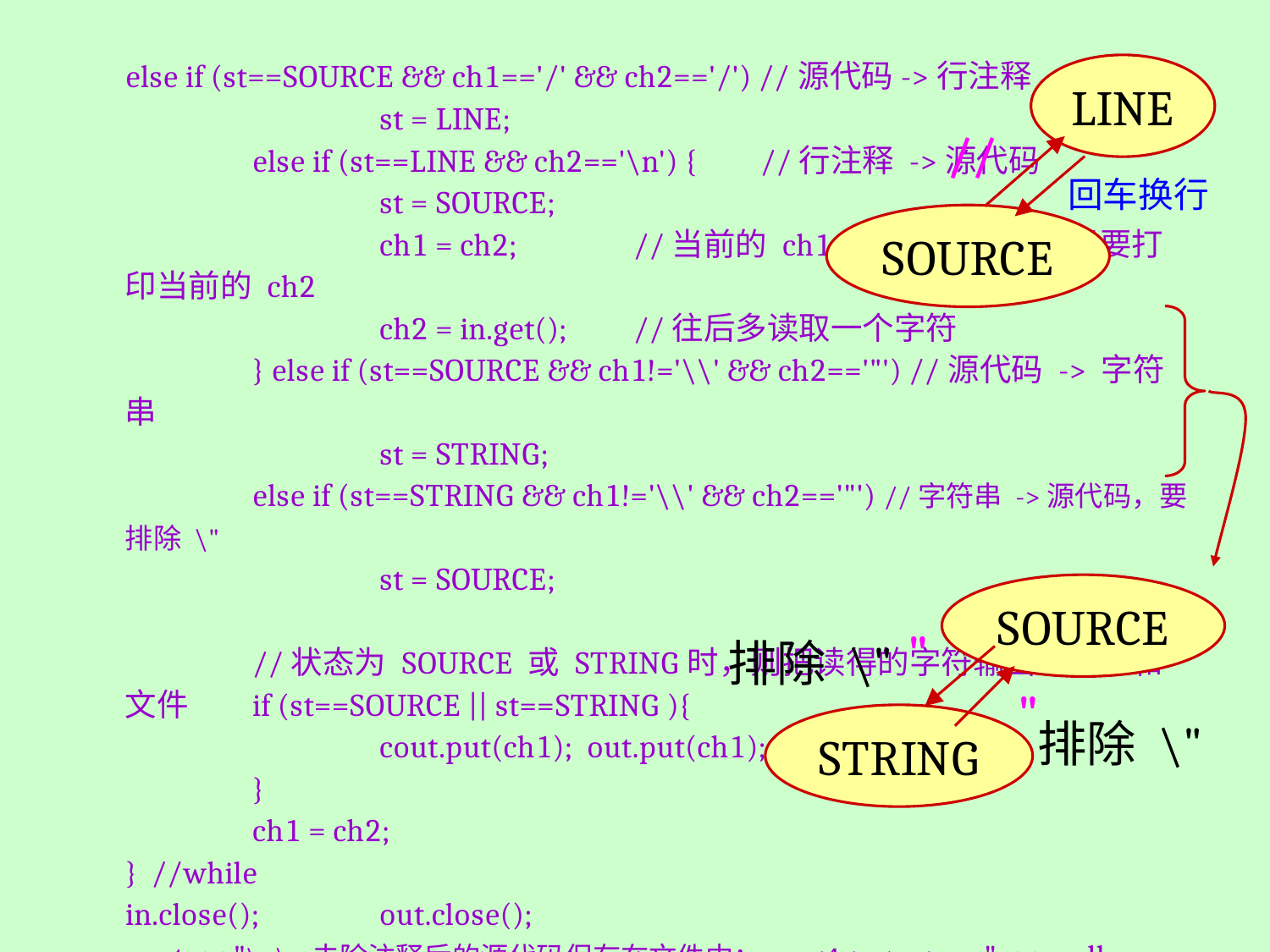

else if (st==SOURCE && ch1=='/' && ch2=='/') //源代码->行注释
			st = LINE;
		else if (st==LINE && ch2=='\n') {	//行注释 ->源代码
			st = SOURCE;
			ch1 = ch2;	//当前的 ch1 不需要打印，而需要打印当前的 ch2
			ch2 = in.get();	//往后多读取一个字符
		} else if (st==SOURCE && ch1!='\\' && ch2=='"') //源代码 -> 字符串
			st = STRING;
		else if (st==STRING && ch1!='\\' && ch2=='"') //字符串 ->源代码，要排除 \"
			st = SOURCE;

		//状态为 SOURCE 或 STRING时，则把读得的字符输出到屏幕和文件 	if (st==SOURCE || st==STRING ){
			cout.put(ch1);  out.put(ch1);
		}
		ch1 = ch2;
	}  //while
	in.close();	out.close();
	cout << "\n\n去除注释后的源代码保存在文件中：prog4-testout.cpp" << endl;
	return 0;
}
LINE
//

回车换行
SOURCE

SOURCE
"
排除 \"

"
STRING
排除 \"
5